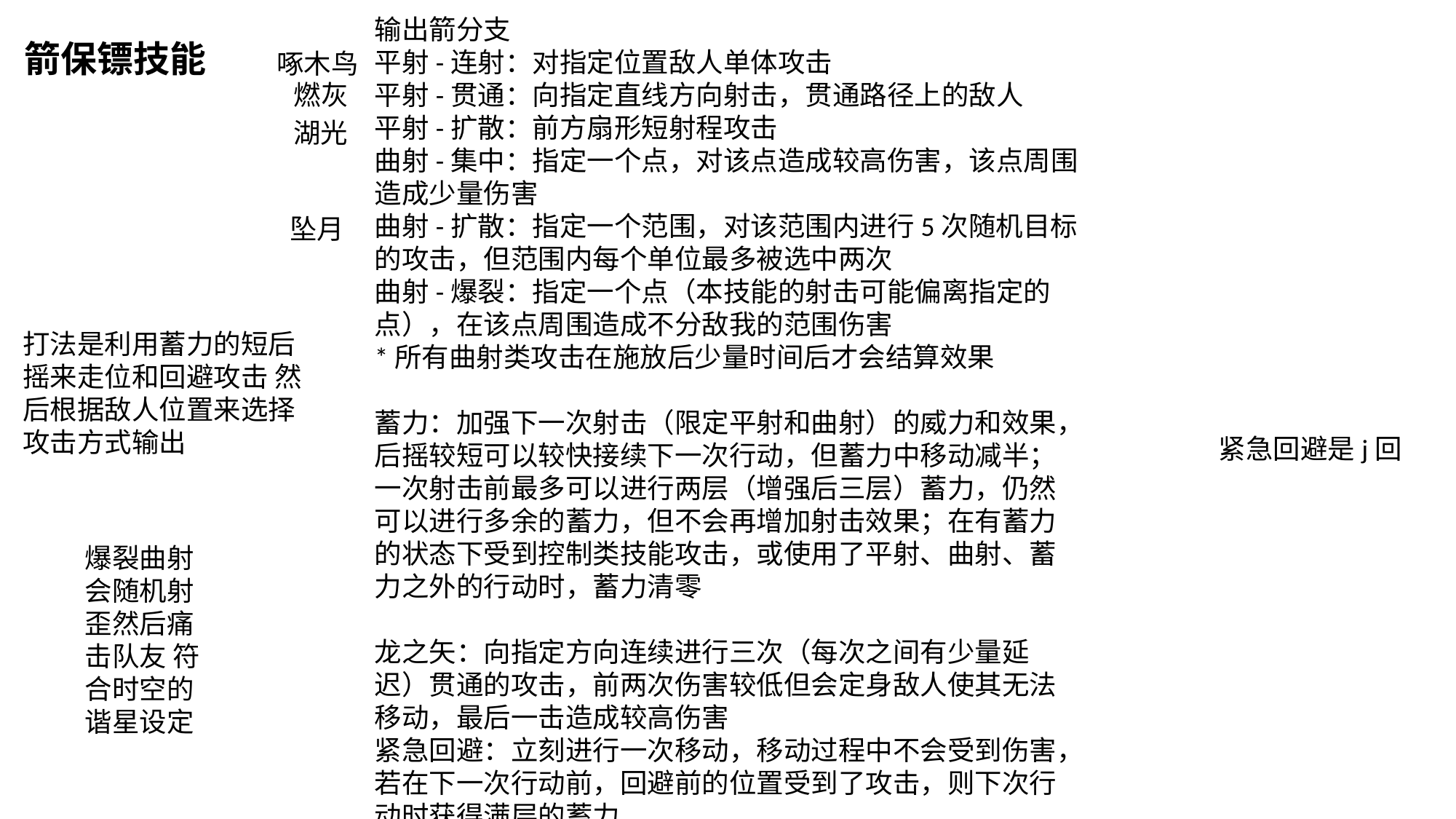

输出箭分支
平射-连射：对指定位置敌人单体攻击
平射-贯通：向指定直线方向射击，贯通路径上的敌人
平射-扩散：前方扇形短射程攻击
曲射-集中：指定一个点，对该点造成较高伤害，该点周围造成少量伤害
曲射-扩散：指定一个范围，对该范围内进行5次随机目标的攻击，但范围内每个单位最多被选中两次
曲射-爆裂：指定一个点（本技能的射击可能偏离指定的点），在该点周围造成不分敌我的范围伤害
*所有曲射类攻击在施放后少量时间后才会结算效果
蓄力：加强下一次射击（限定平射和曲射）的威力和效果，后摇较短可以较快接续下一次行动，但蓄力中移动减半；一次射击前最多可以进行两层（增强后三层）蓄力，仍然可以进行多余的蓄力，但不会再增加射击效果；在有蓄力的状态下受到控制类技能攻击，或使用了平射、曲射、蓄力之外的行动时，蓄力清零
龙之矢：向指定方向连续进行三次（每次之间有少量延迟）贯通的攻击，前两次伤害较低但会定身敌人使其无法移动，最后一击造成较高伤害
紧急回避：立刻进行一次移动，移动过程中不会受到伤害，若在下一次行动前，回避前的位置受到了攻击，则下次行动时获得满层的蓄力
箭保镖技能
啄木鸟
燃灰
湖光
坠月
打法是利用蓄力的短后摇来走位和回避攻击 然后根据敌人位置来选择攻击方式输出
紧急回避是j回
爆裂曲射会随机射歪然后痛击队友 符合时空的谐星设定